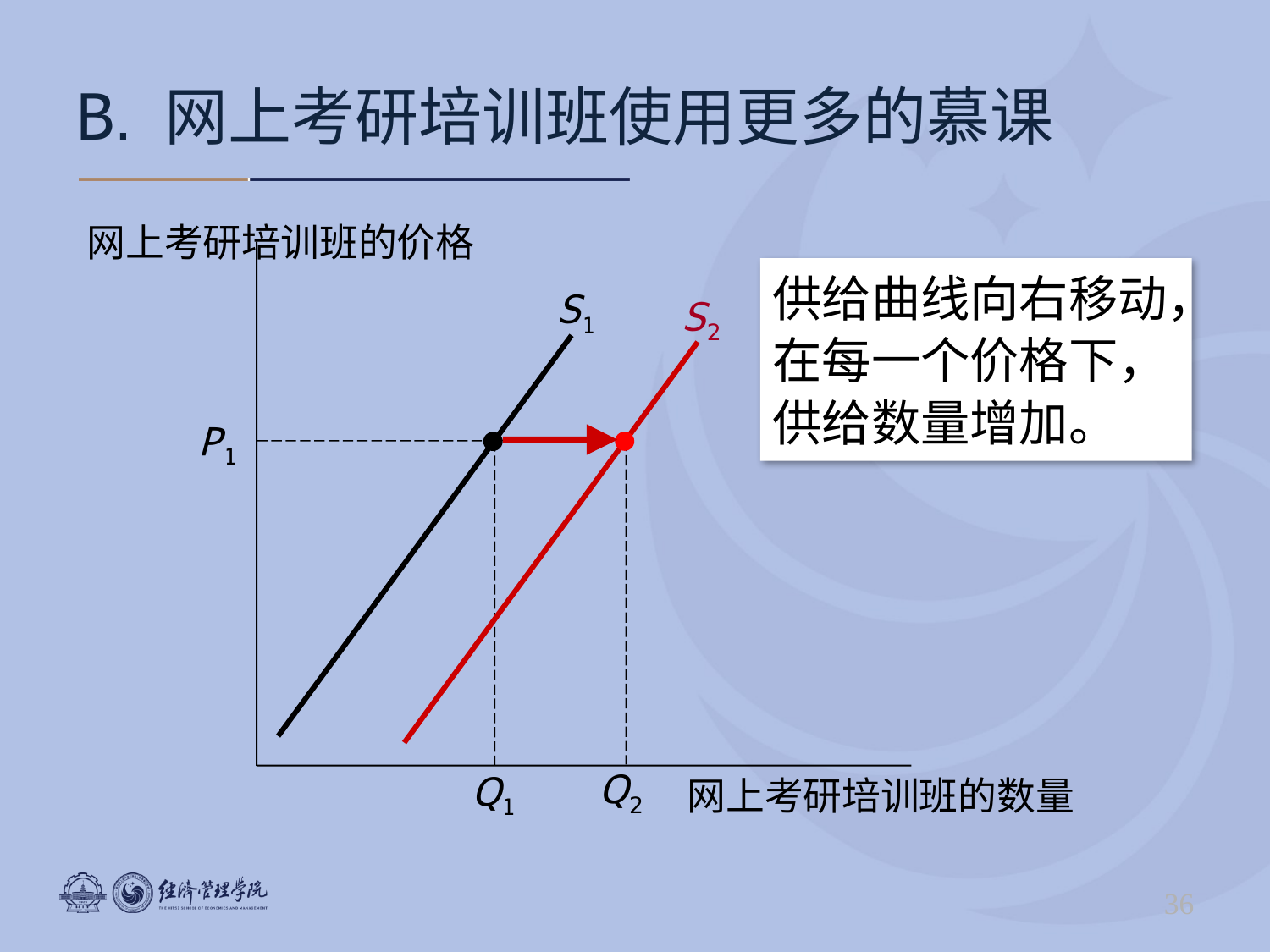

# B. 网上考研培训班使用更多的慕课
网上考研培训班的价格

供给曲线向右移动，在每一个价格下，供给数量增加。
S1
S2

P1

Q2

Q1
网上考研培训班的数量